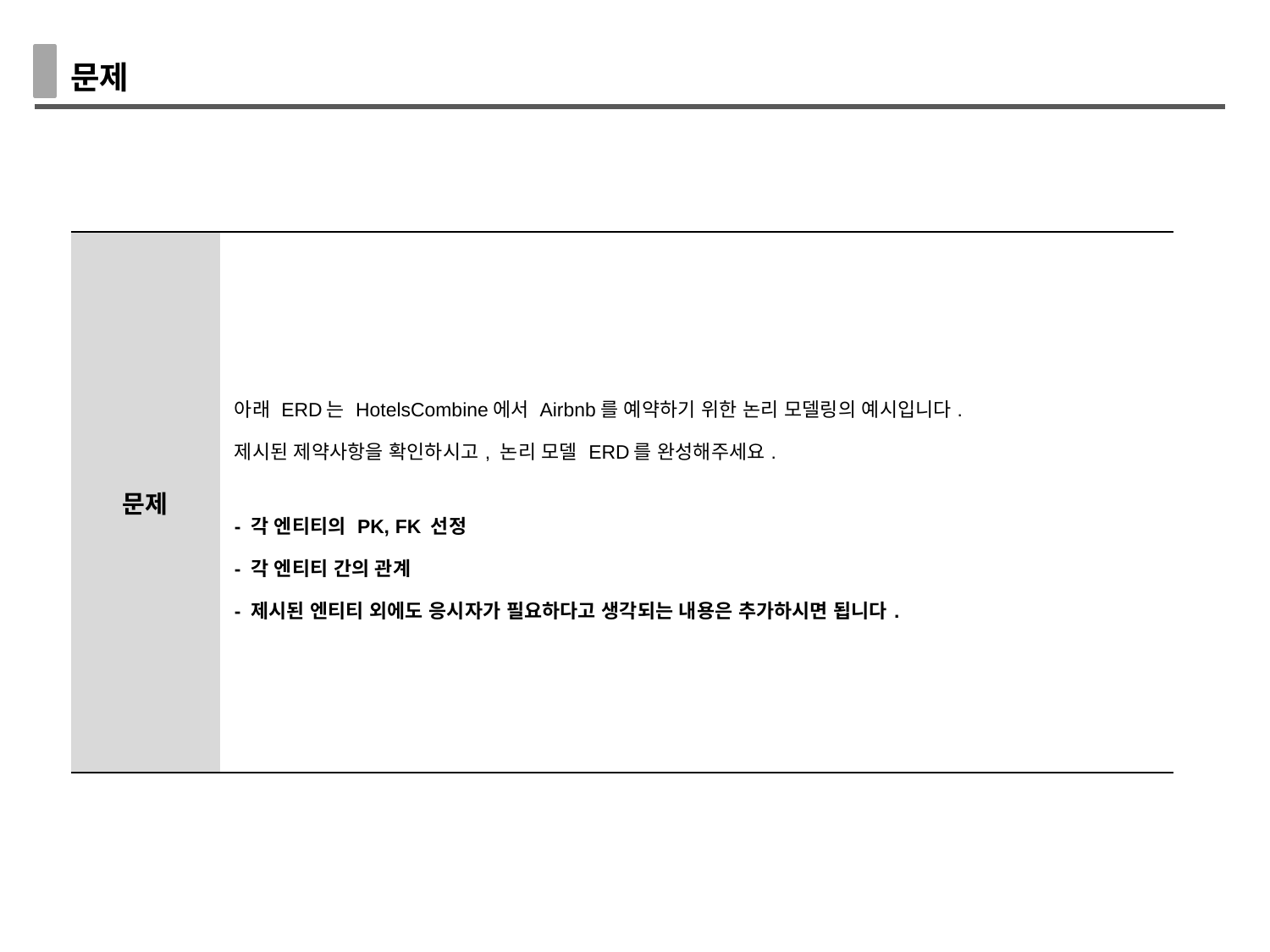

문제
| 문제 | 아래 ERD는 HotelsCombine에서 Airbnb를 예약하기 위한 논리 모델링의 예시입니다. 제시된 제약사항을 확인하시고, 논리 모델 ERD를 완성해주세요. - 각 엔티티의 PK, FK 선정 - 각 엔티티 간의 관계 - 제시된 엔티티 외에도 응시자가 필요하다고 생각되는 내용은 추가하시면 됩니다. |
| --- | --- |